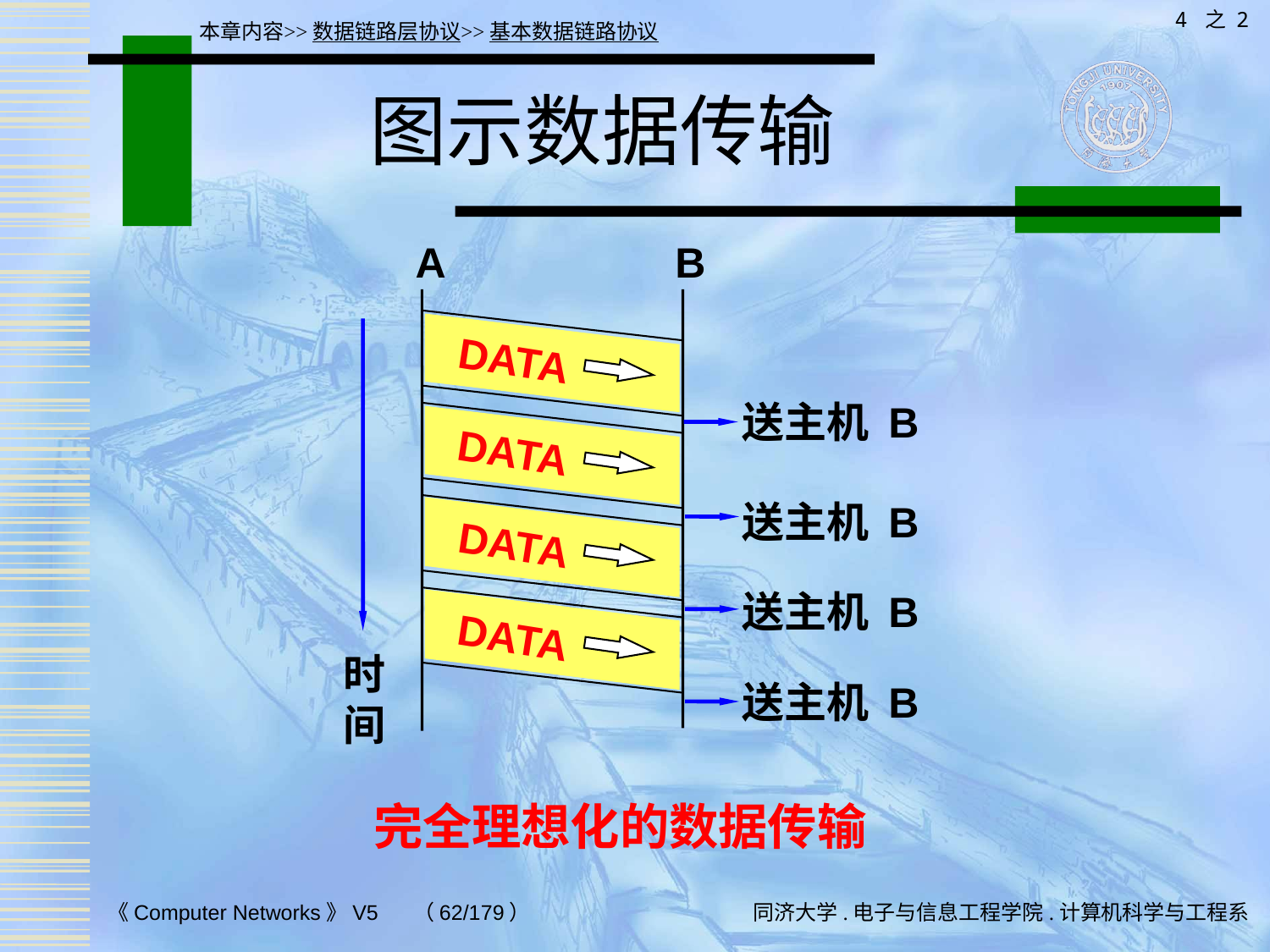

4 之 2
本章内容>>数据链路层协议>>基本数据链路协议
# 图示数据传输
A
B

DATA

送主机 B

DATA

送主机 B

DATA

送主机 B

DATA

时
间
送主机 B

完全理想化的数据传输